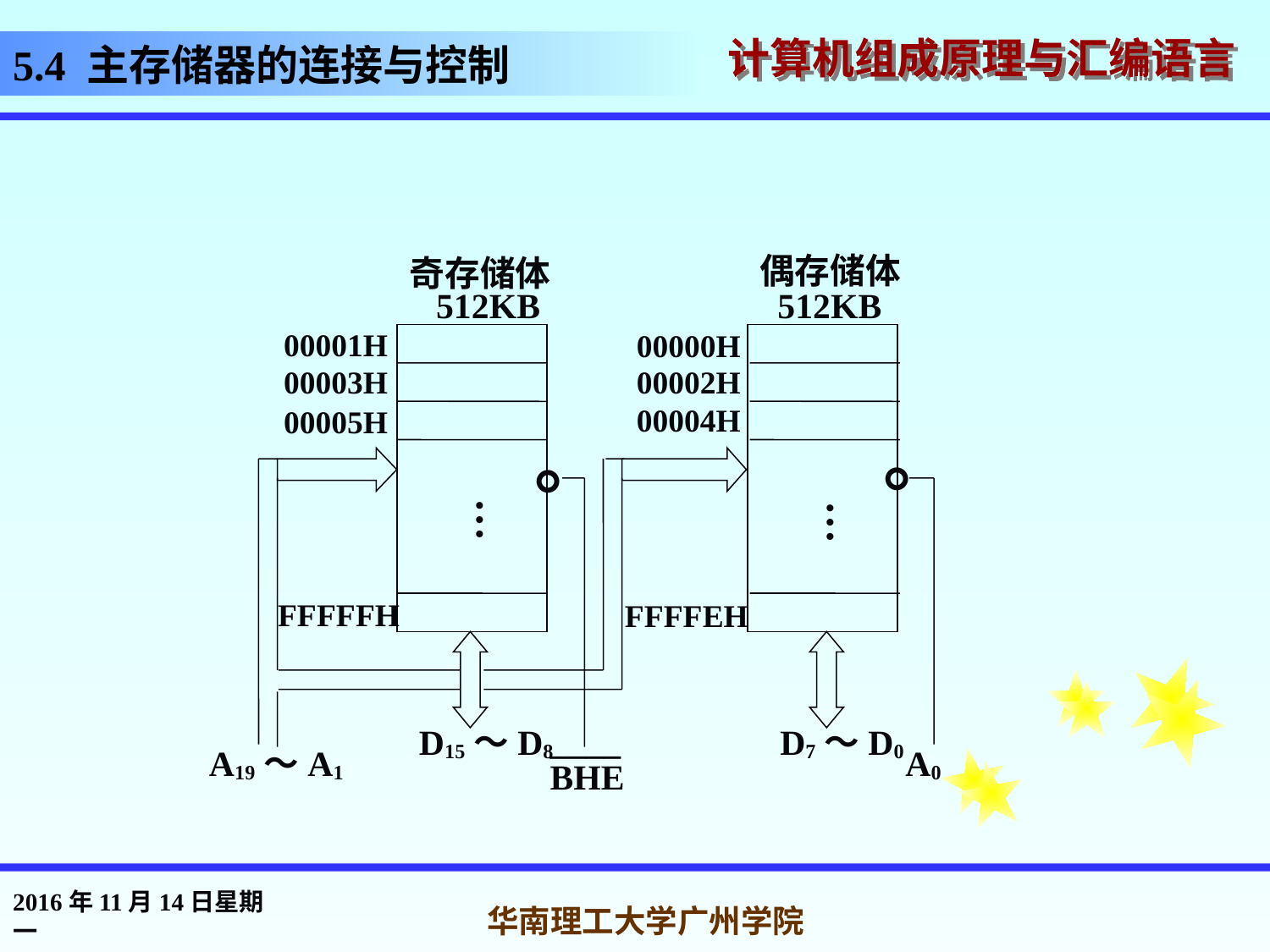

# 5.4 主存储器的连接与控制
偶存储体
  512KB
奇存储体
   512KB
00001H
00000H

00003H
00002H

00004H
00005H

。
。

…
…
FFFFFH
FFFFEH

D15～D8
____
BHE
D7～D0
A19～A1
A0
2016年11月14日星期一
华南理工大学广州学院